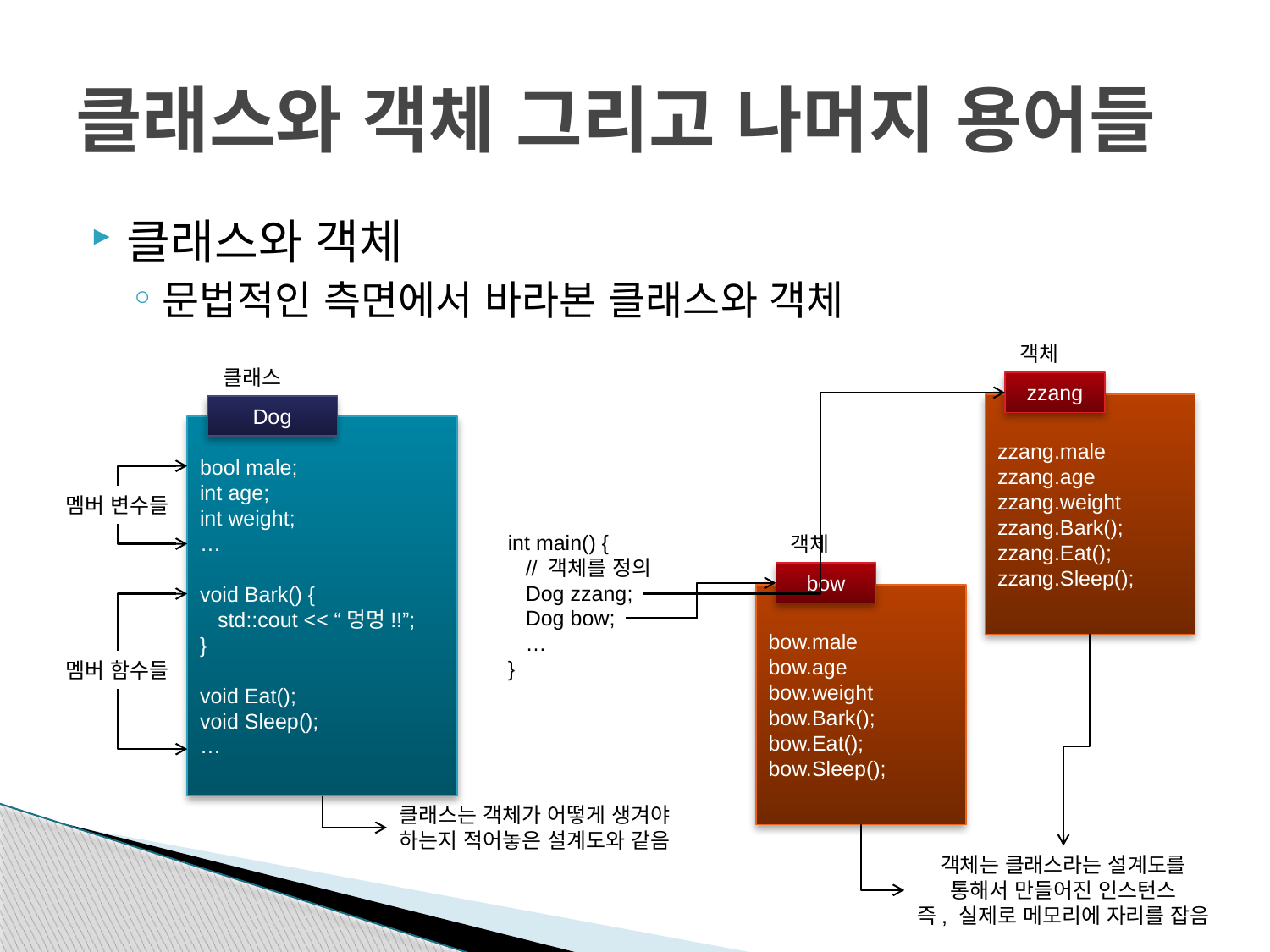

# 클래스와 객체 그리고 나머지 용어들
클래스와 객체
문법적인 측면에서 바라본 클래스와 객체
객체
zzang
zzang.male
zzang.age
zzang.weight
zzang.Bark();
zzang.Eat();
zzang.Sleep();
클래스
Dog
bool male;
int age;
int weight;
…

void Bark() {
   std::cout << “멍멍!!”;
}

void Eat();
void Sleep();
…
멤버 변수들
int main() {
   // 객체를 정의
   Dog zzang;
   Dog bow;
   …
}
객체
bow
bow.male
bow.age
bow.weight
bow.Bark();
bow.Eat();
bow.Sleep();
멤버 함수들
클래스는 객체가 어떻게 생겨야
하는지 적어놓은 설계도와 같음
객체는 클래스라는 설계도를
통해서 만들어진 인스턴스
즉, 실제로 메모리에 자리를 잡음